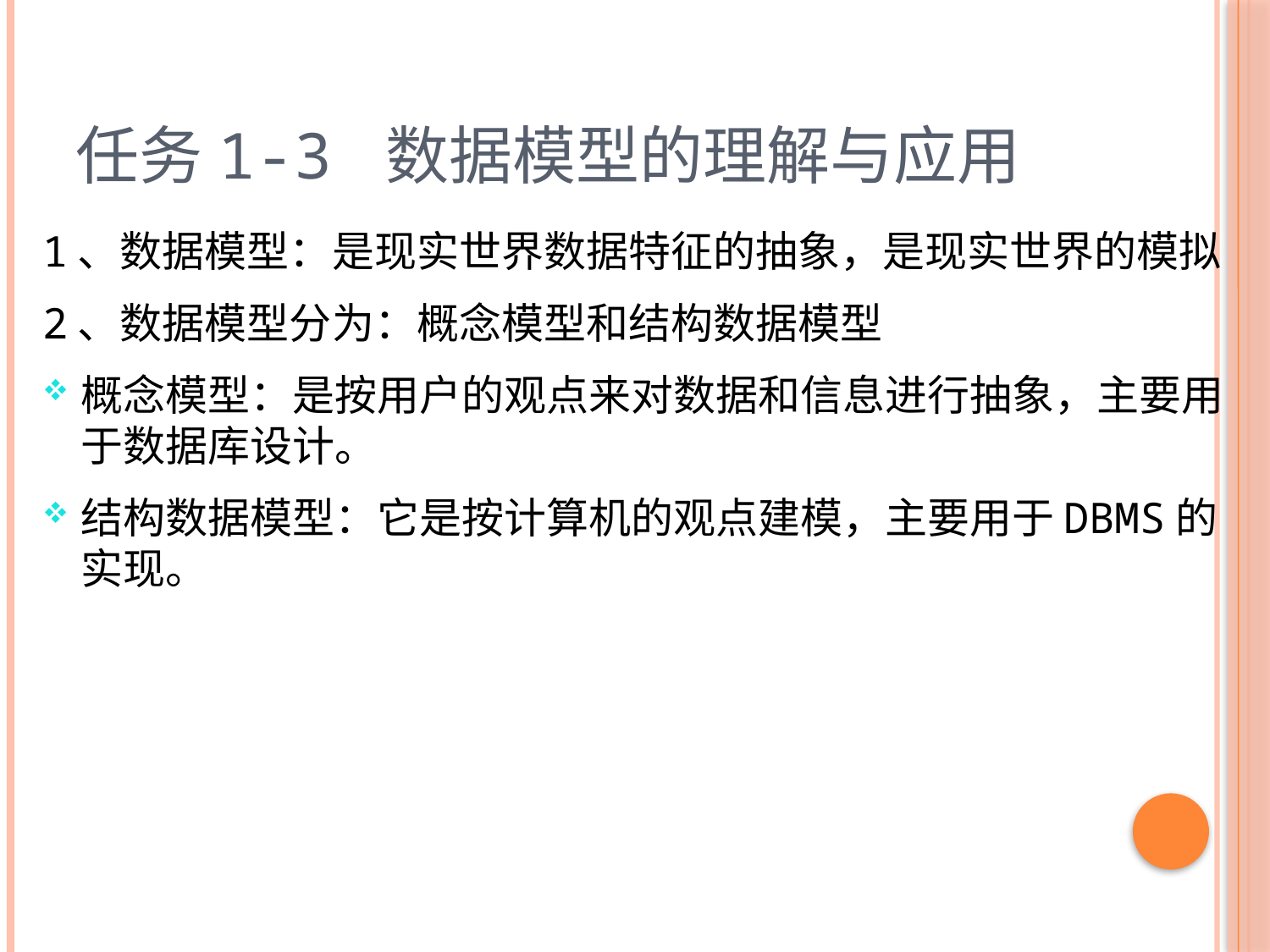

# 任务1-3 数据模型的理解与应用
1、数据模型：是现实世界数据特征的抽象，是现实世界的模拟
2、数据模型分为：概念模型和结构数据模型
概念模型：是按用户的观点来对数据和信息进行抽象，主要用于数据库设计。
结构数据模型：它是按计算机的观点建模，主要用于DBMS的实现。